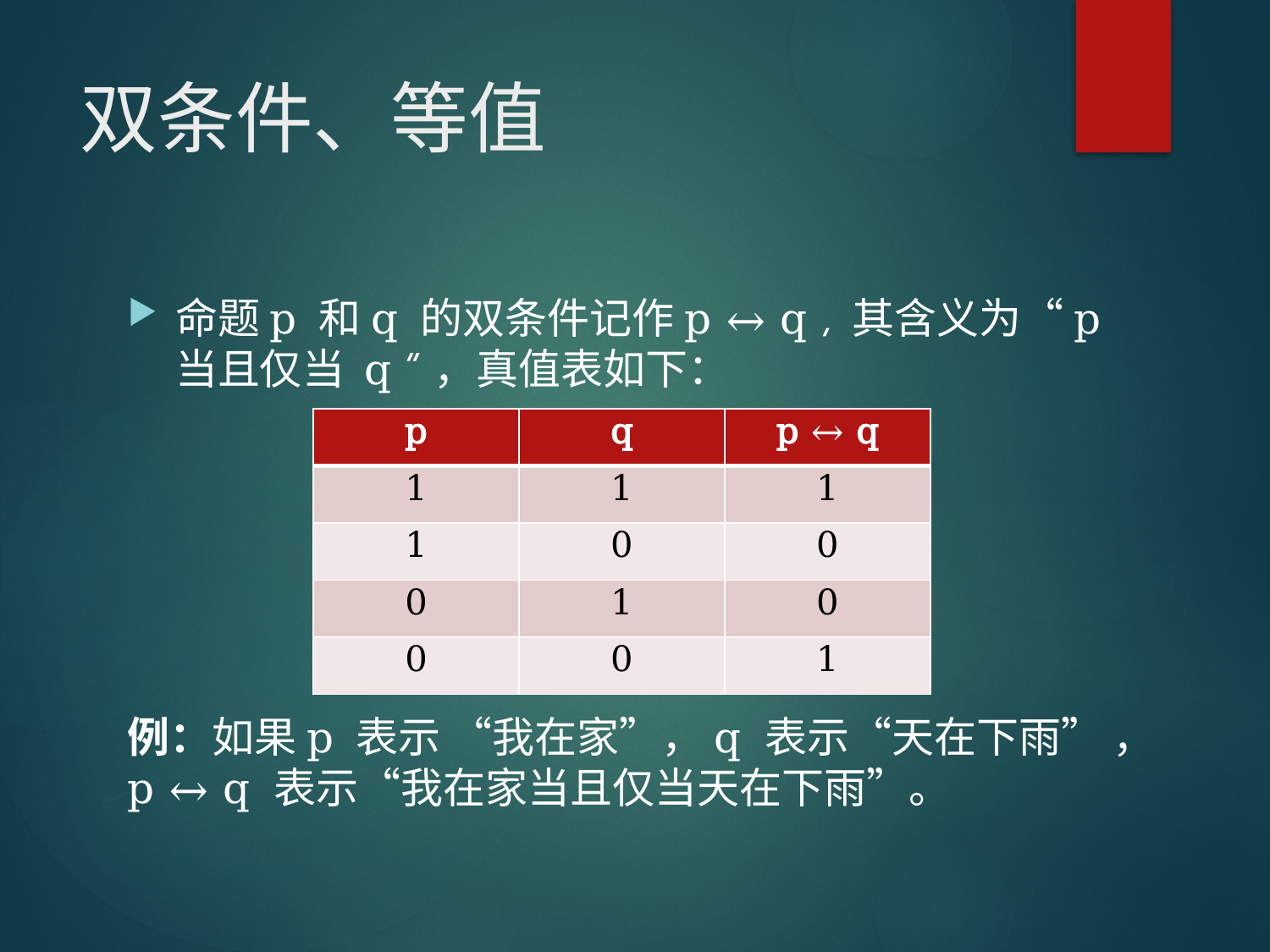

# 双条件、等值
命题p 和q 的双条件记作p ↔ q , 其含义为“p 当且仅当 q ”，真值表如下：

例：如果p 表示 “我在家”，q 表示“天在下雨” ，p ↔ q 表示“我在家当且仅当天在下雨”。

| p | q | p ↔ q |
| --- | --- | --- |
| 1 | 1 | 1 |
| 1 | 0 | 0 |
| 0 | 1 | 0 |
| 0 | 0 | 1 |